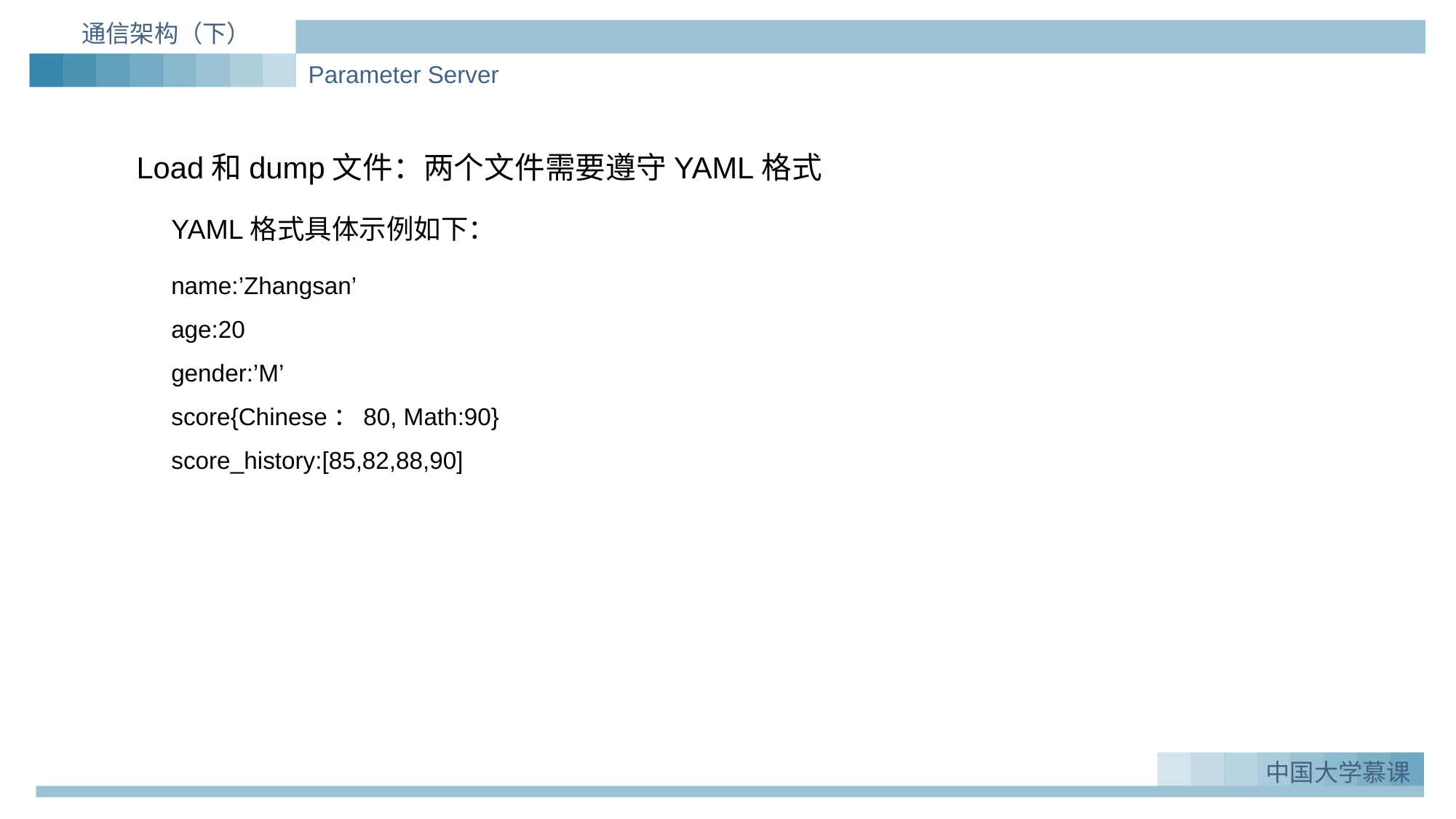

通信架构（下）
Parameter Server
Load和dump文件：两个文件需要遵守YAML格式
YAML格式具体示例如下：
name:’Zhangsan’
age:20
gender:’M’
score{Chinese：80, Math:90}
score_history:[85,82,88,90]
中国大学慕课